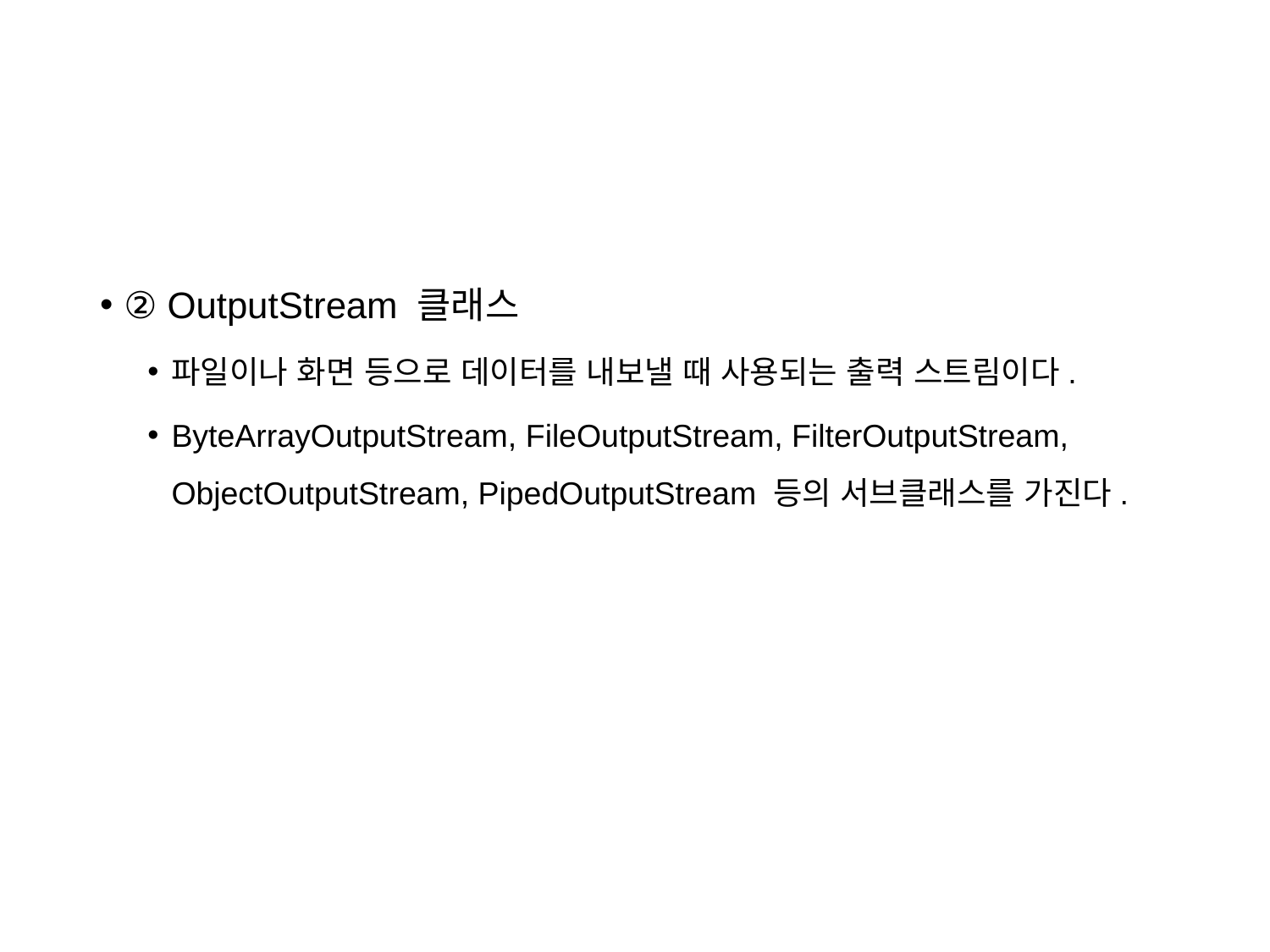

#
② OutputStream 클래스
파일이나 화면 등으로 데이터를 내보낼 때 사용되는 출력 스트림이다.
ByteArrayOutputStream, FileOutputStream, FilterOutputStream, ObjectOutputStream, PipedOutputStream 등의 서브클래스를 가진다.